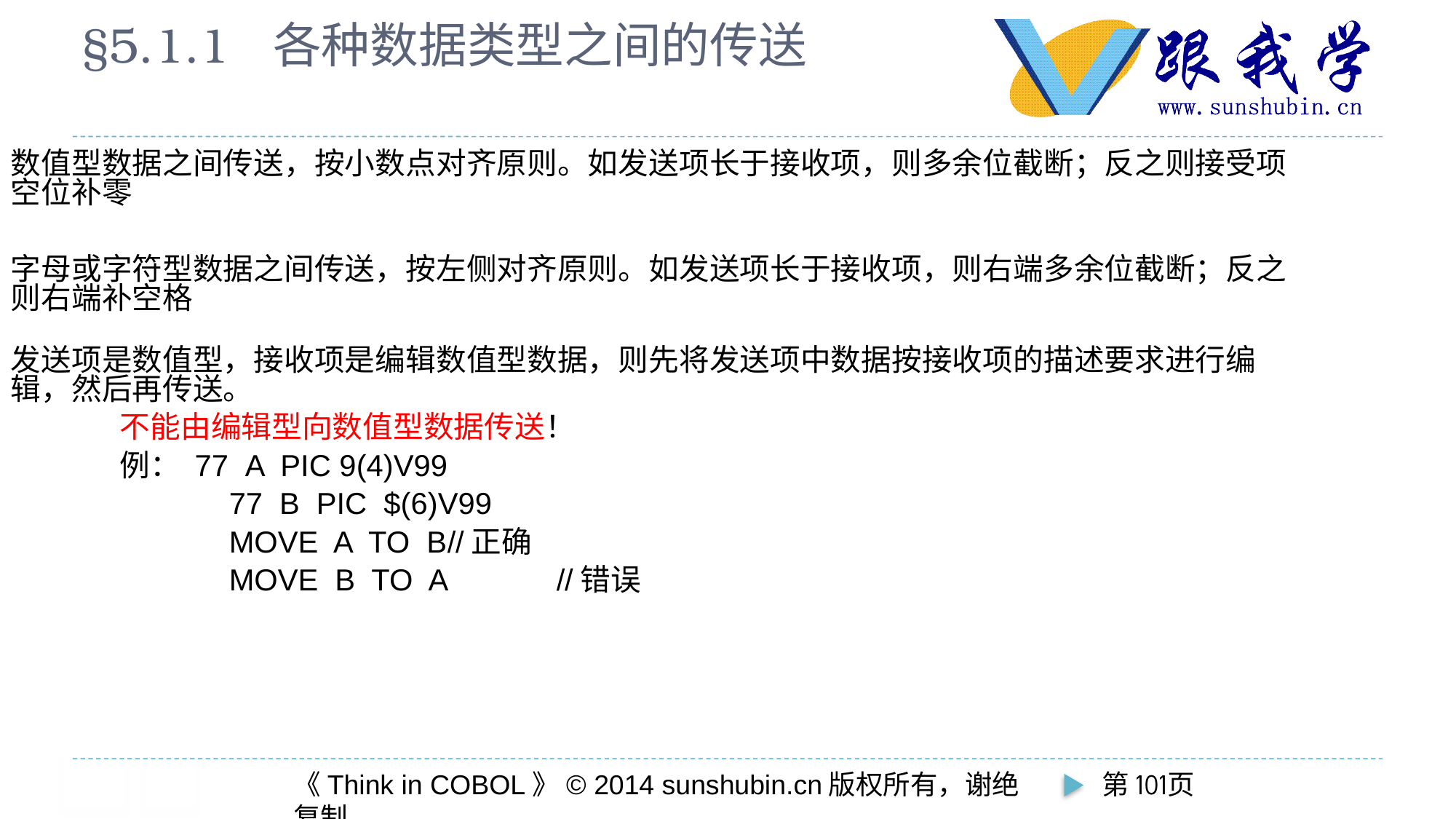

# §5.1.1  各种数据类型之间的传送
数值型数据之间传送，按小数点对齐原则。如发送项长于接收项，则多余位截断；反之则接受项空位补零

字母或字符型数据之间传送，按左侧对齐原则。如发送项长于接收项，则右端多余位截断；反之则右端补空格

发送项是数值型，接收项是编辑数值型数据，则先将发送项中数据按接收项的描述要求进行编辑，然后再传送。
	不能由编辑型向数值型数据传送！
	例： 77  A  PIC 9(4)V99
		77  B  PIC  $(6)V99
		MOVE  A  TO  B	//正确
		MOVE  B  TO  A	//错误